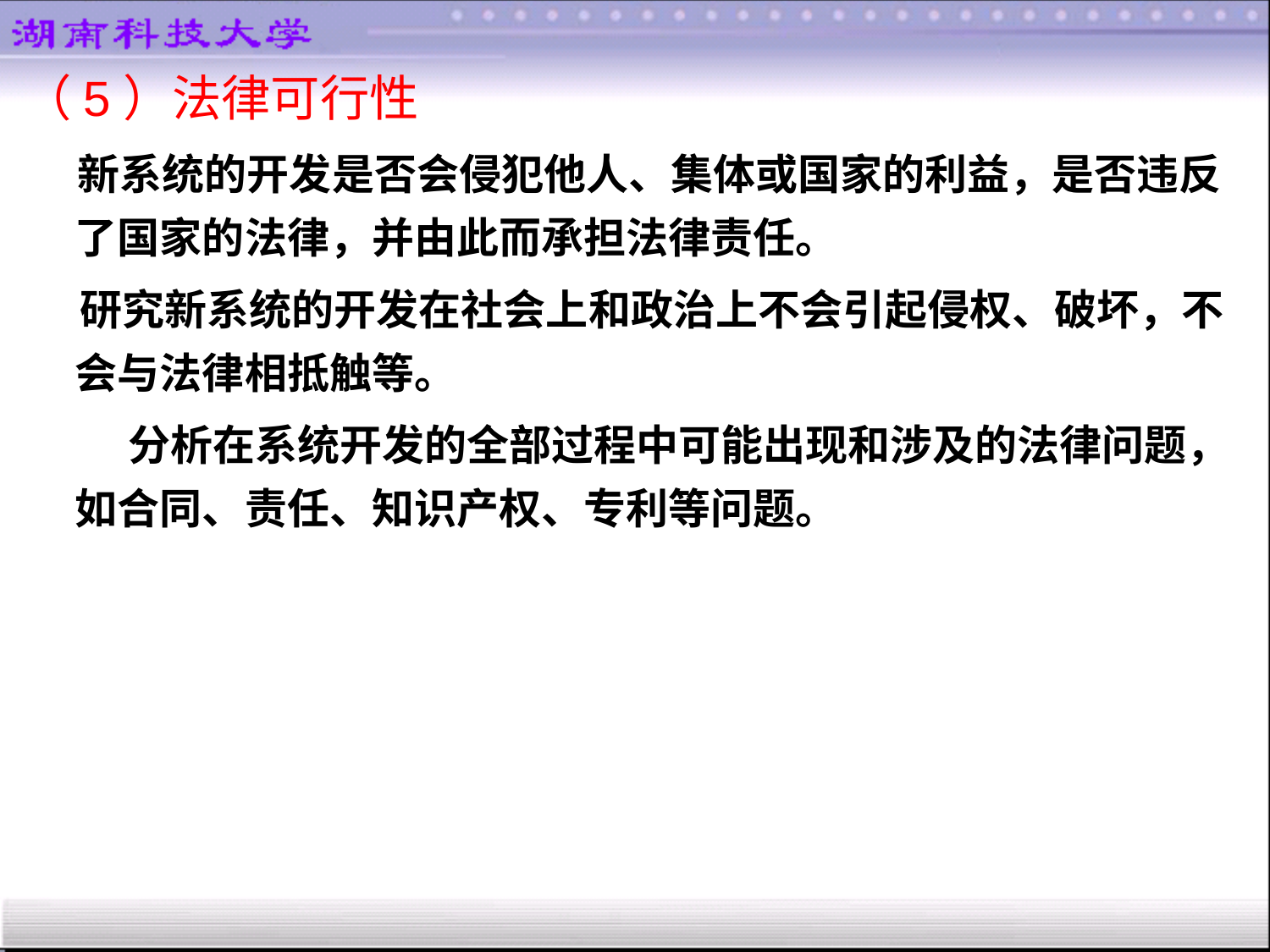

（5）法律可行性
      新系统的开发是否会侵犯他人、集体或国家的利益，是否违反了国家的法律，并由此而承担法律责任。
     研究新系统的开发在社会上和政治上不会引起侵权、破坏，不会与法律相抵触等。
          分析在系统开发的全部过程中可能出现和涉及的法律问题，如合同、责任、知识产权、专利等问题。